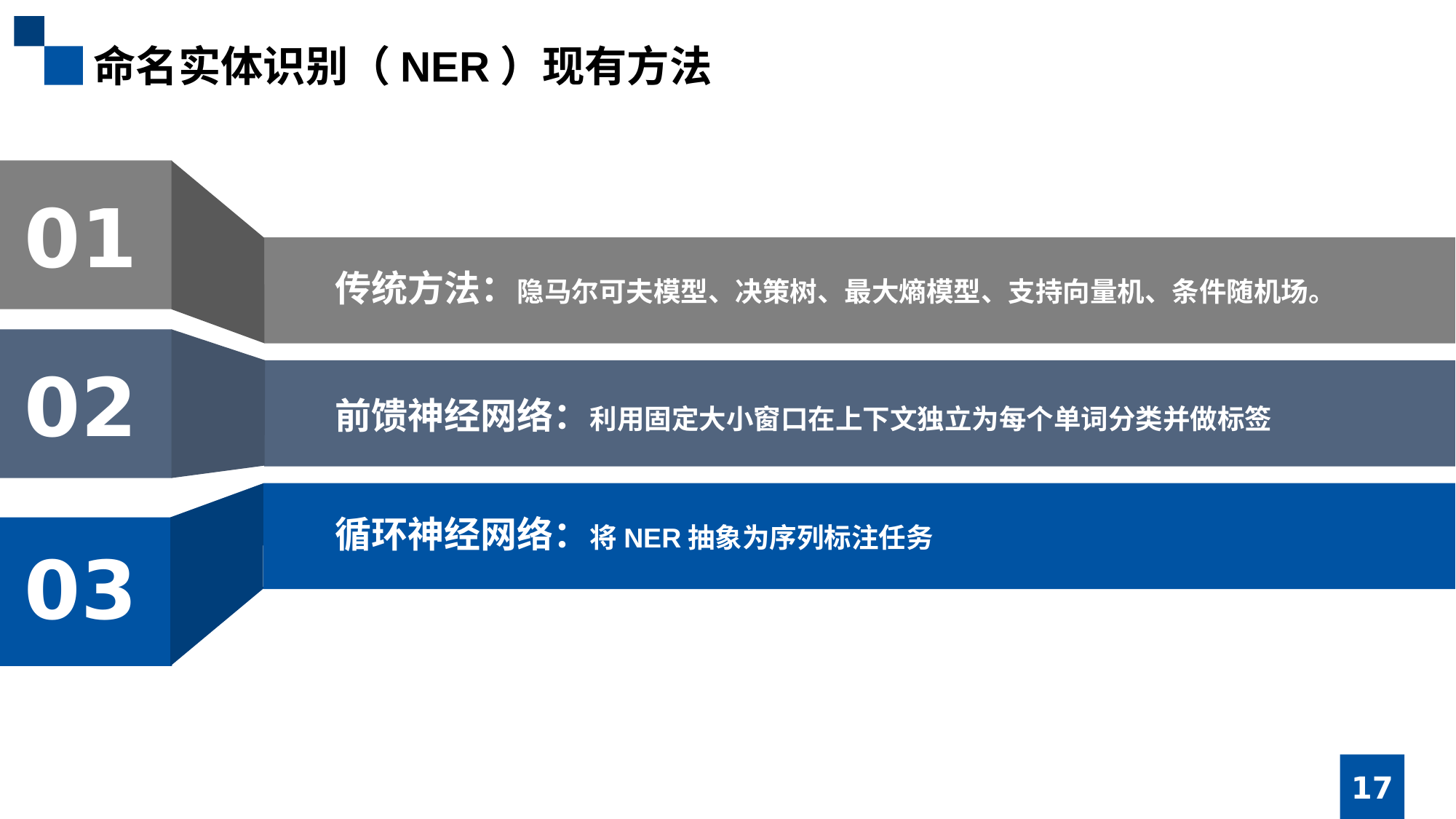

命名实体识别（NER）现有方法

01

传统方法：隐马尔可夫模型、决策树、最大熵模型、支持向量机、条件随机场。

02

前馈神经网络：利用固定大小窗口在上下文独立为每个单词分类并做标签
循环神经网络：将NER抽象为序列标注任务

03
17